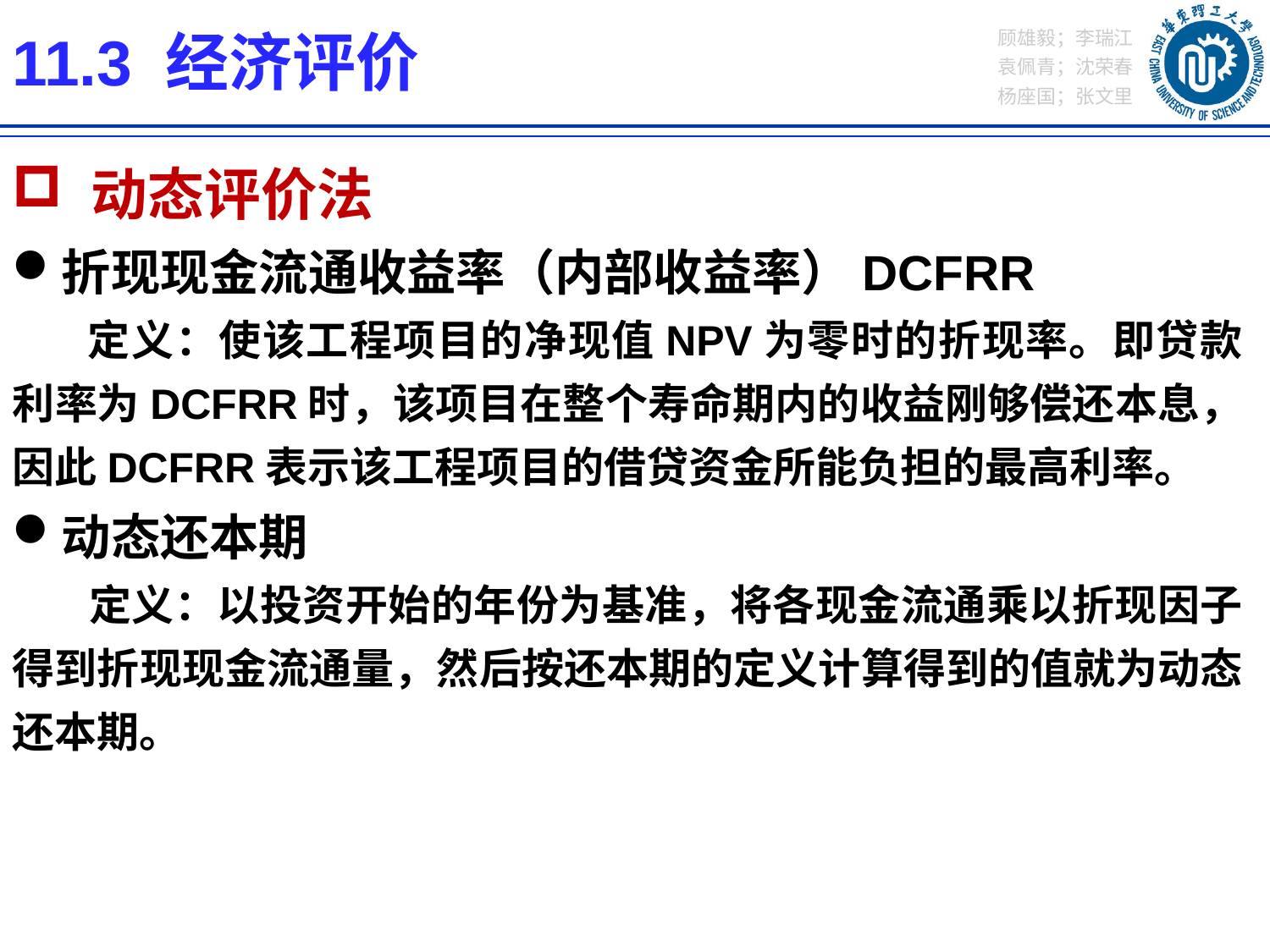

11.3 经济评价
 动态评价法
折现现金流通收益率（内部收益率）DCFRR
       定义：使该工程项目的净现值NPV为零时的折现率。即贷款利率为DCFRR时，该项目在整个寿命期内的收益刚够偿还本息，因此DCFRR表示该工程项目的借贷资金所能负担的最高利率。
动态还本期
        定义：以投资开始的年份为基准，将各现金流通乘以折现因子得到折现现金流通量，然后按还本期的定义计算得到的值就为动态还本期。